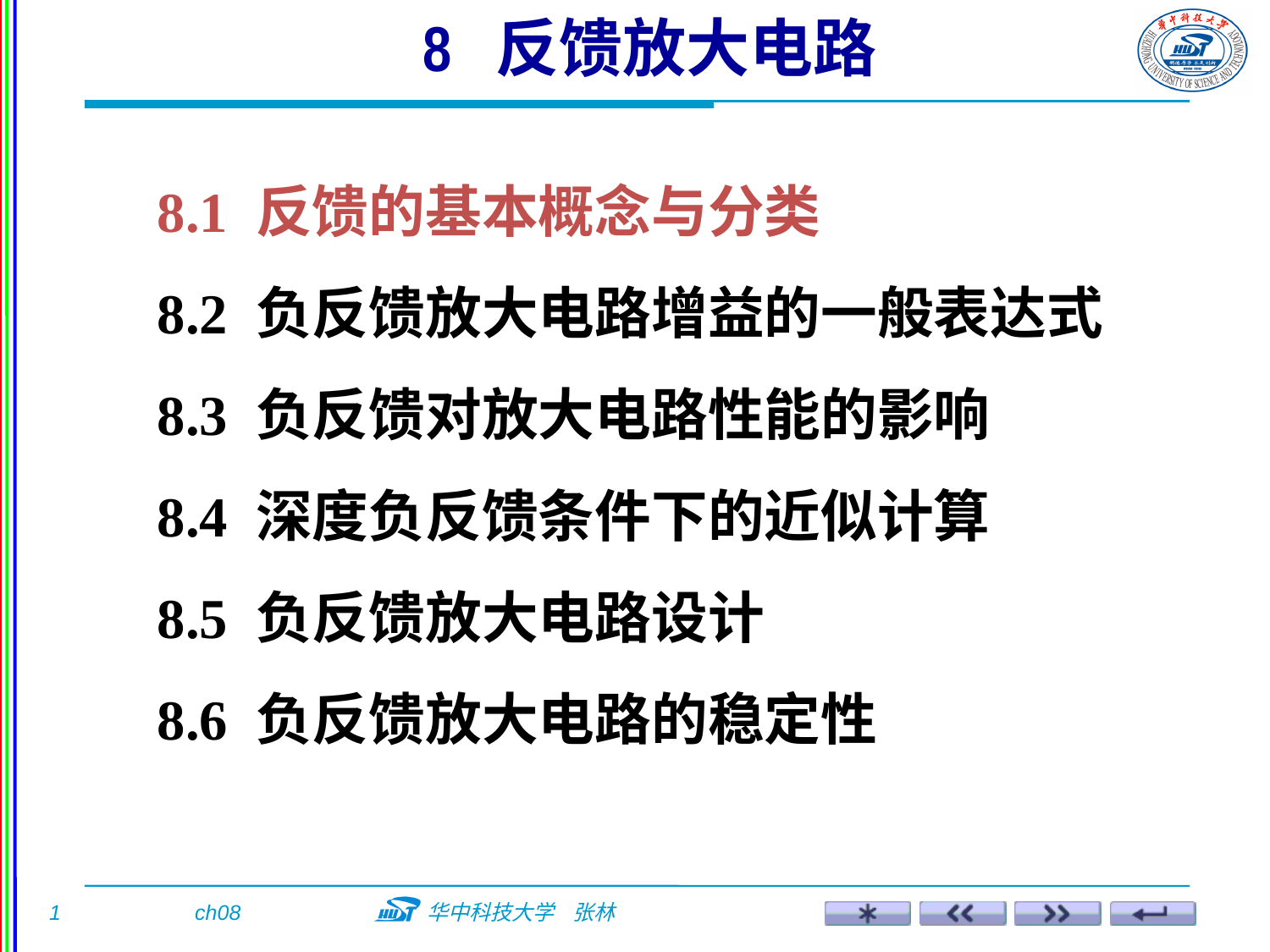

8  反馈放大电路
8.1 反馈的基本概念与分类
8.2 负反馈放大电路增益的一般表达式
8.3 负反馈对放大电路性能的影响
8.4 深度负反馈条件下的近似计算
8.5 负反馈放大电路设计
8.6 负反馈放大电路的稳定性